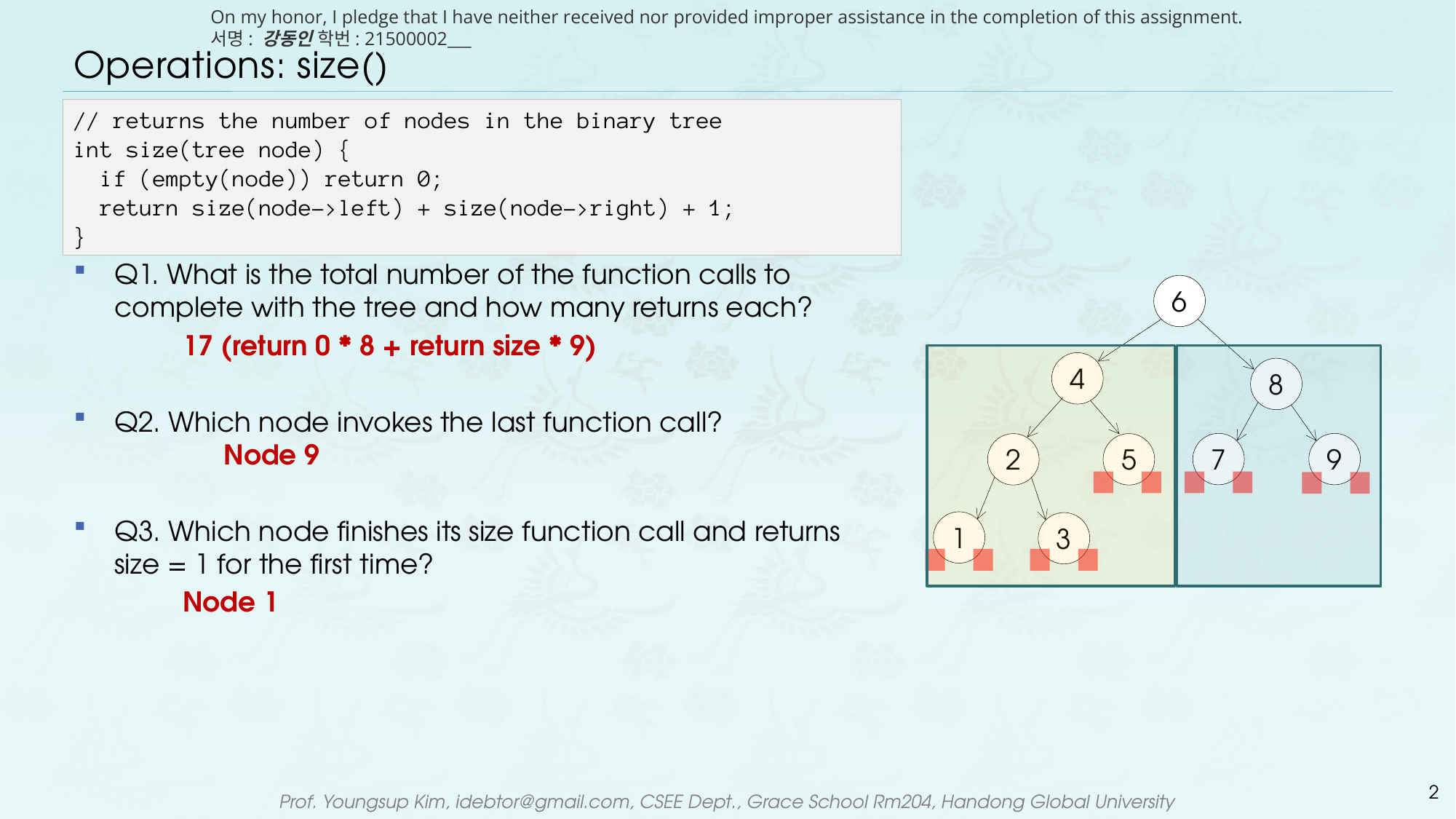

On my honor, I pledge that I have neither received nor provided improper assistance in the completion of this assignment.
서명: 강동인 학번: 21500002___
# Operations: size()

Q1. What is the total number of the function calls to complete with the tree and how many returns each?
	17 (return 0 * 8 + return size * 9)

Q2. Which node invokes the last function call?
	Node 9

Q3. Which node finishes its size function call and returns size = 1 for the first time?
	Node 1
// returns the number of nodes in the binary tree
int size(tree node) {
  if (empty(node)) return 0;
  return size(node->left) + size(node->right) + 1;
}
6
4
8
7
9
2
5

1
3

2